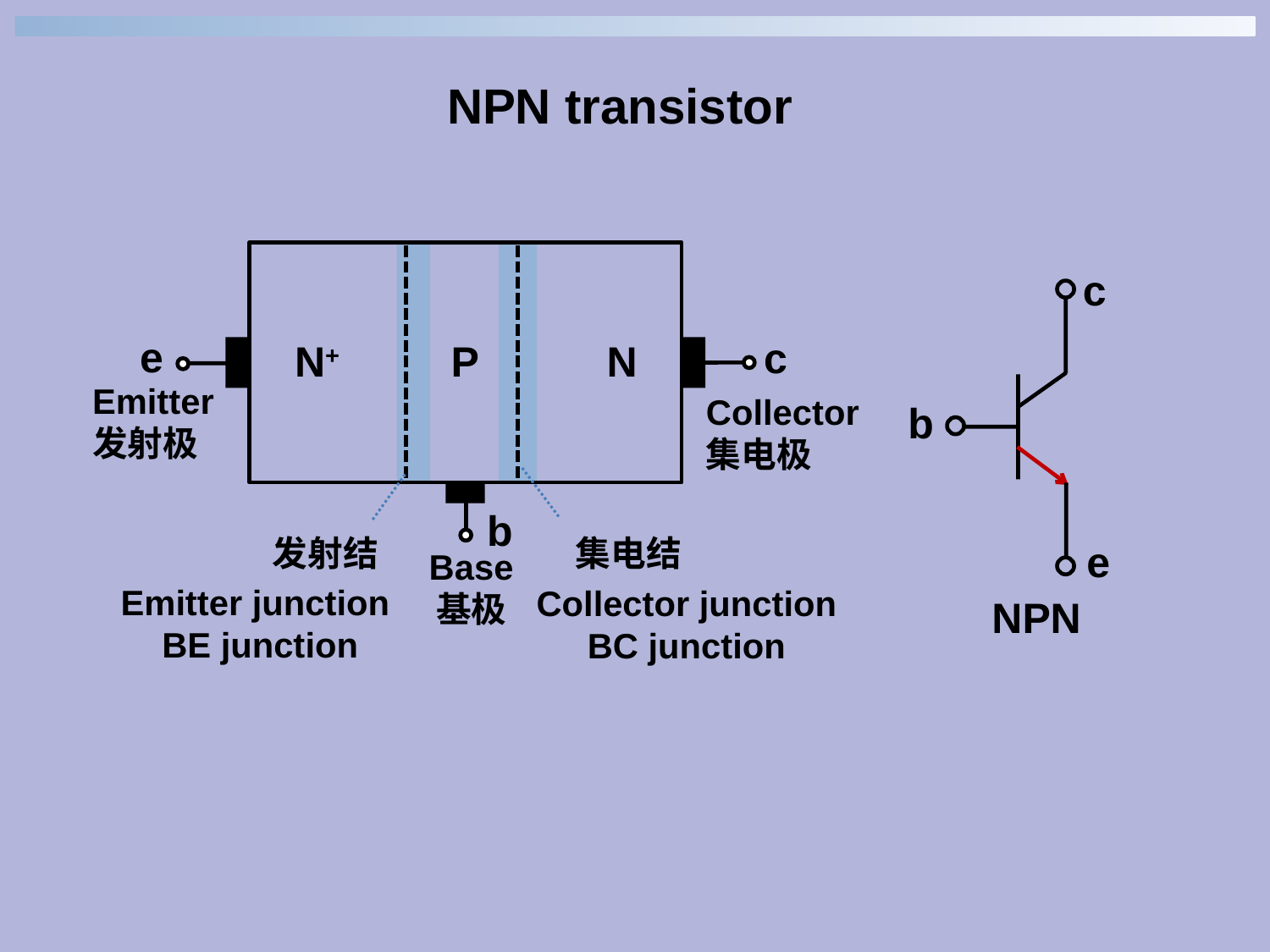

NPN transistor

e
c
N
P
N+

Emitter
发射极
Collector集电极

b

Base
基极

c

b
发射结
集电结
e
Emitter junction
BE junction
Collector junction
BC junction
NPN